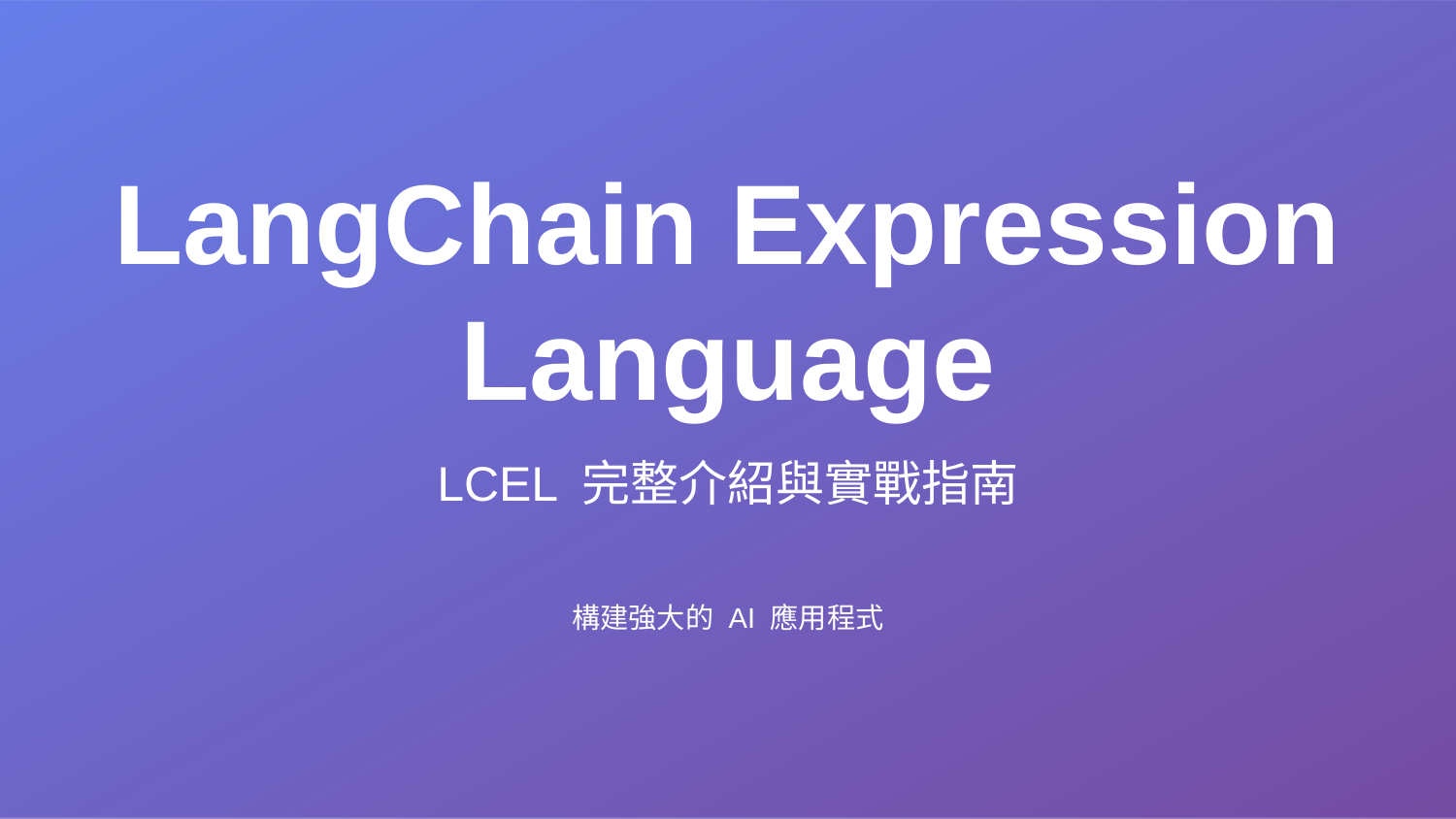

LangChain Expression Language
LCEL 完整介紹與實戰指南
構建強大的 AI 應用程式